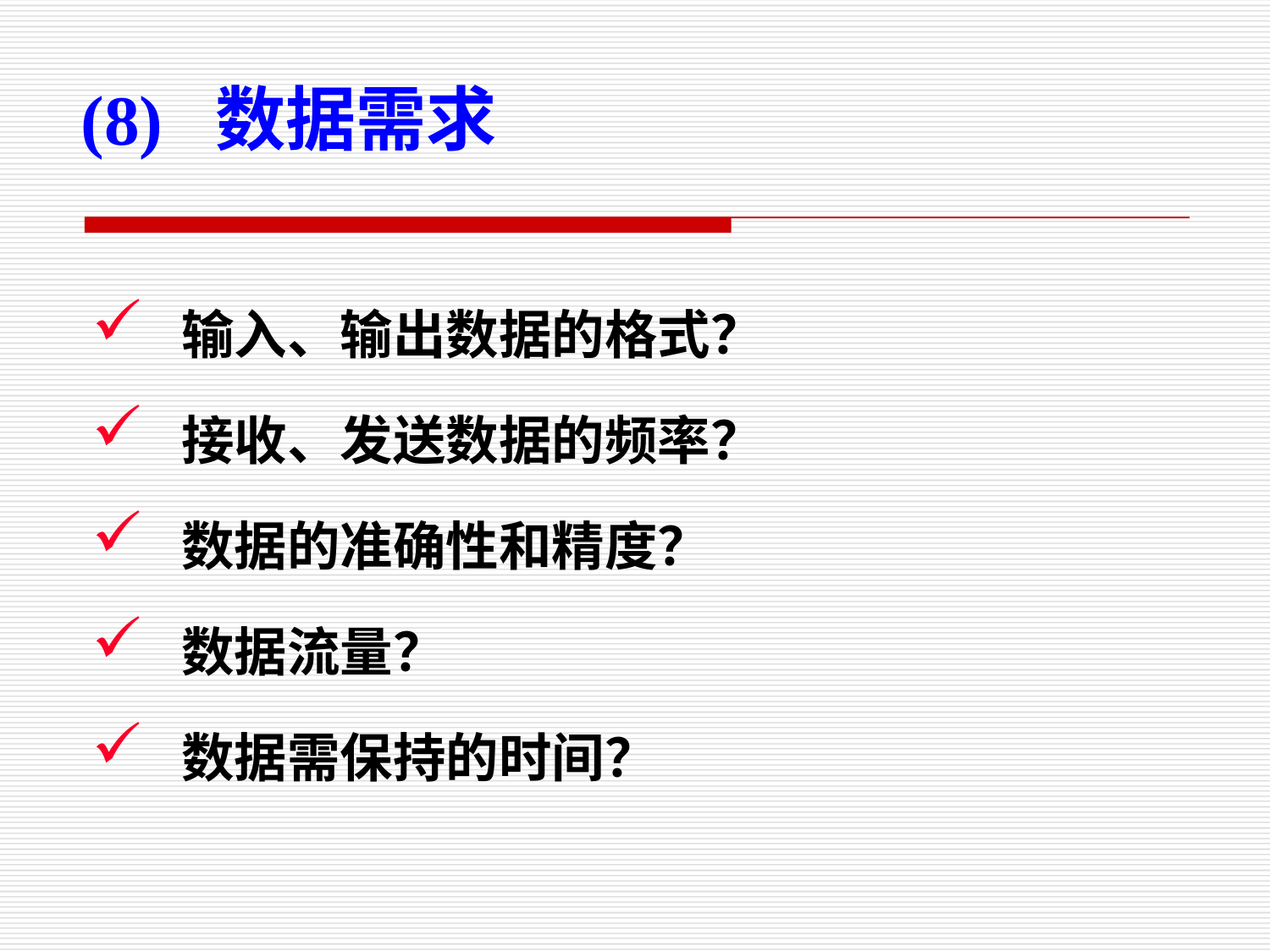

(8)  数据需求
 输入、输出数据的格式？
 接收、发送数据的频率？
 数据的准确性和精度？
 数据流量？
 数据需保持的时间？